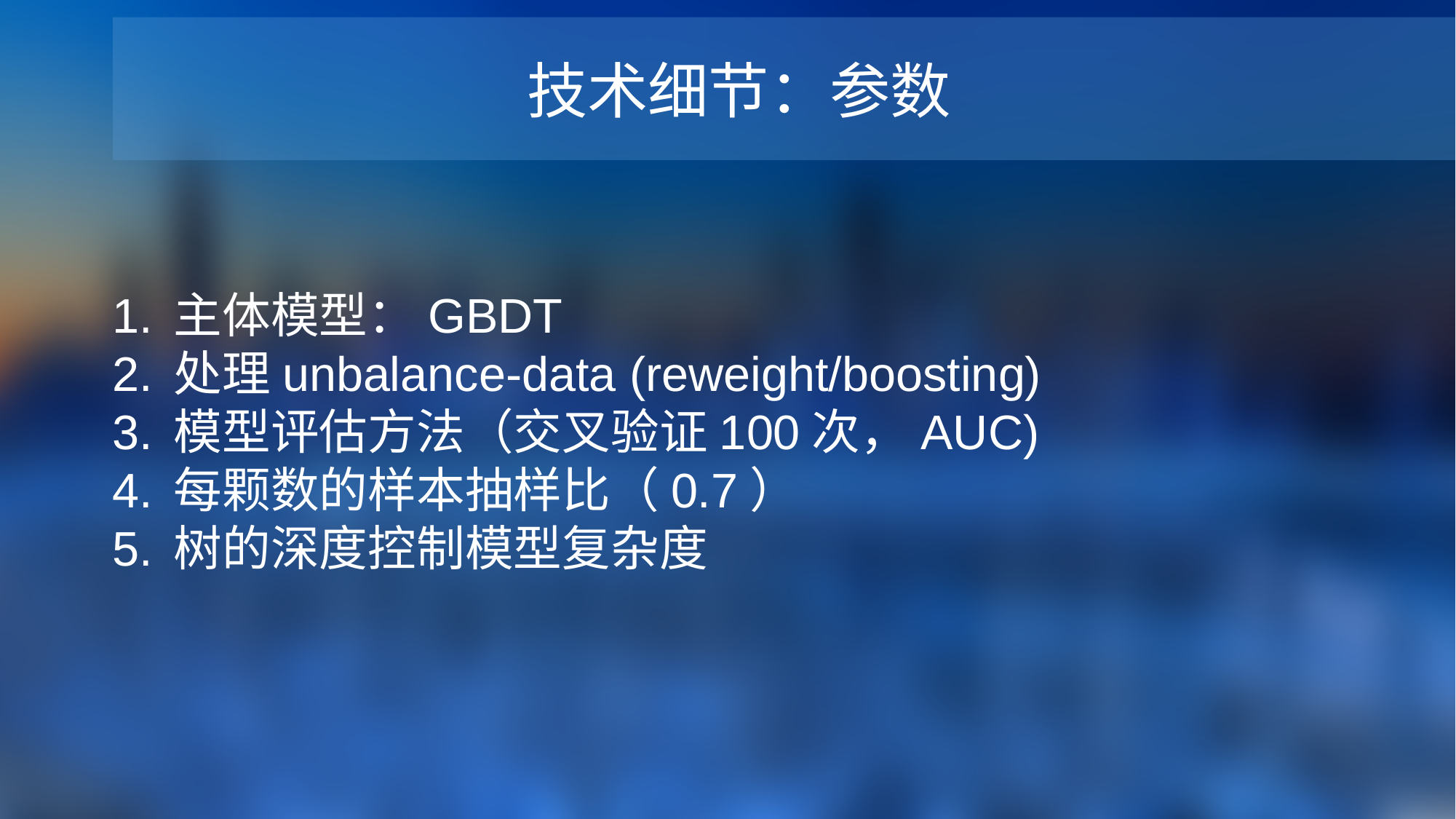

技术细节：参数
主体模型：GBDT
处理unbalance-data (reweight/boosting)
模型评估方法（交叉验证100次，AUC)
每颗数的样本抽样比（0.7）
树的深度控制模型复杂度